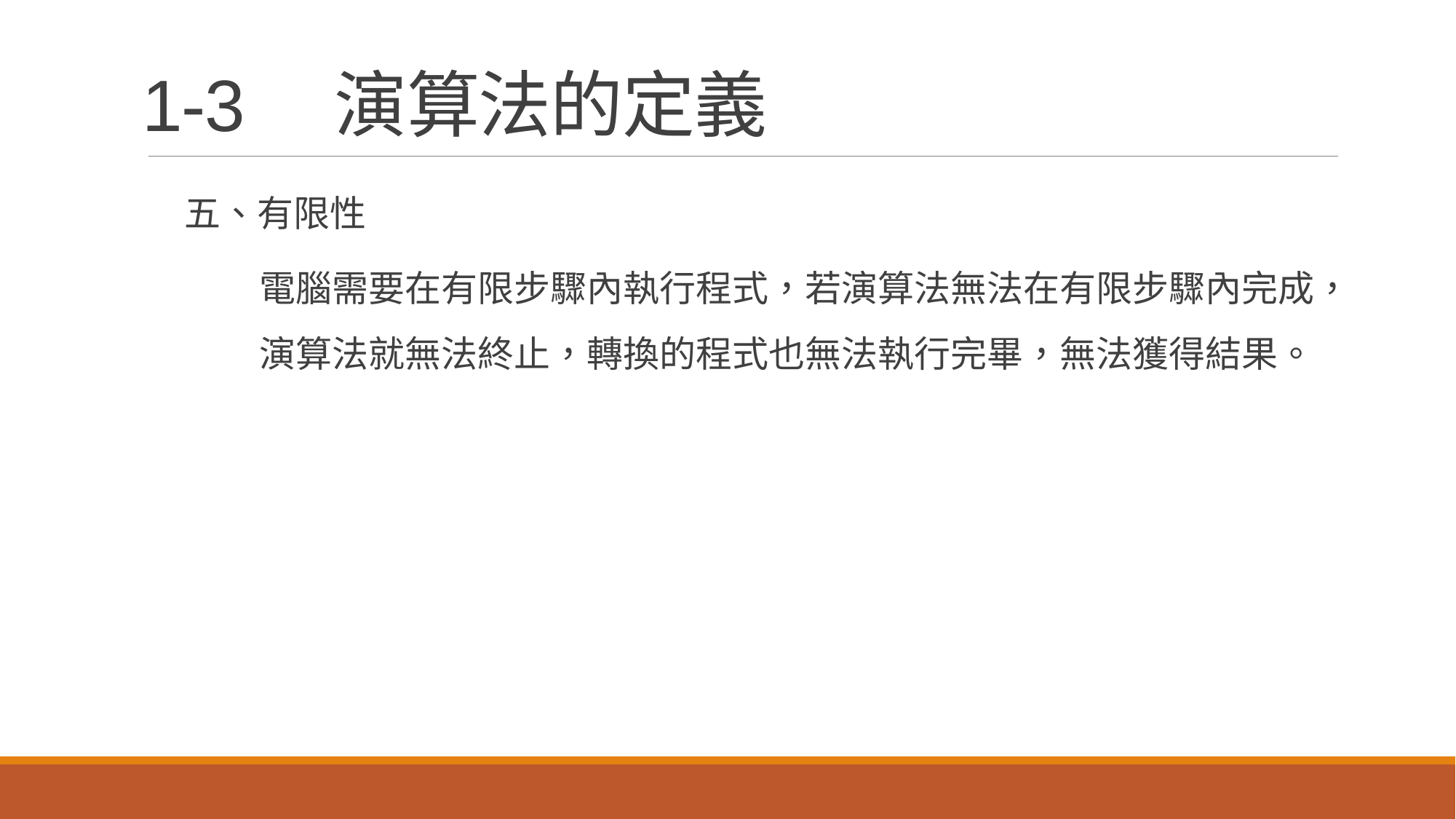

# 1-3　演算法的定義
五、有限性
電腦需要在有限步驟內執行程式，若演算法無法在有限步驟內完成，演算法就無法終止，轉換的程式也無法執行完畢，無法獲得結果。